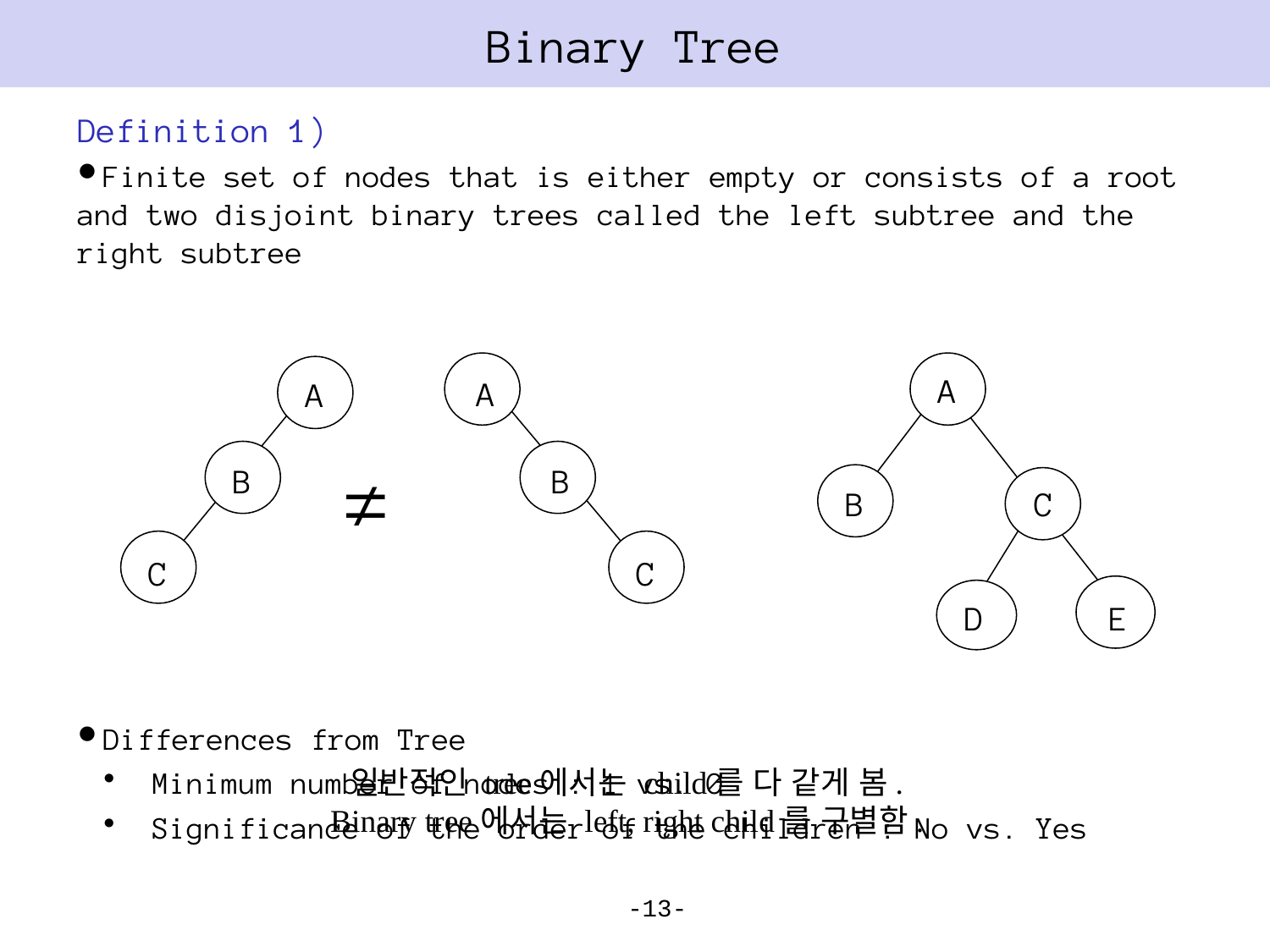

# Binary Tree
Definition 1)
Finite set of nodes that is either empty or consists of a root and two disjoint binary trees called the left subtree and the right subtree

Differences from Tree
Minimum number of nodes : 1 vs. 0
Significance of the order of the children : No vs. Yes

A
A
A

≠

B
B

B
C

C
C

D
E
일반적인 tree에서는 child를 다 같게 봄.
Binary tree에서는 left, right child를 구별함.
-13-